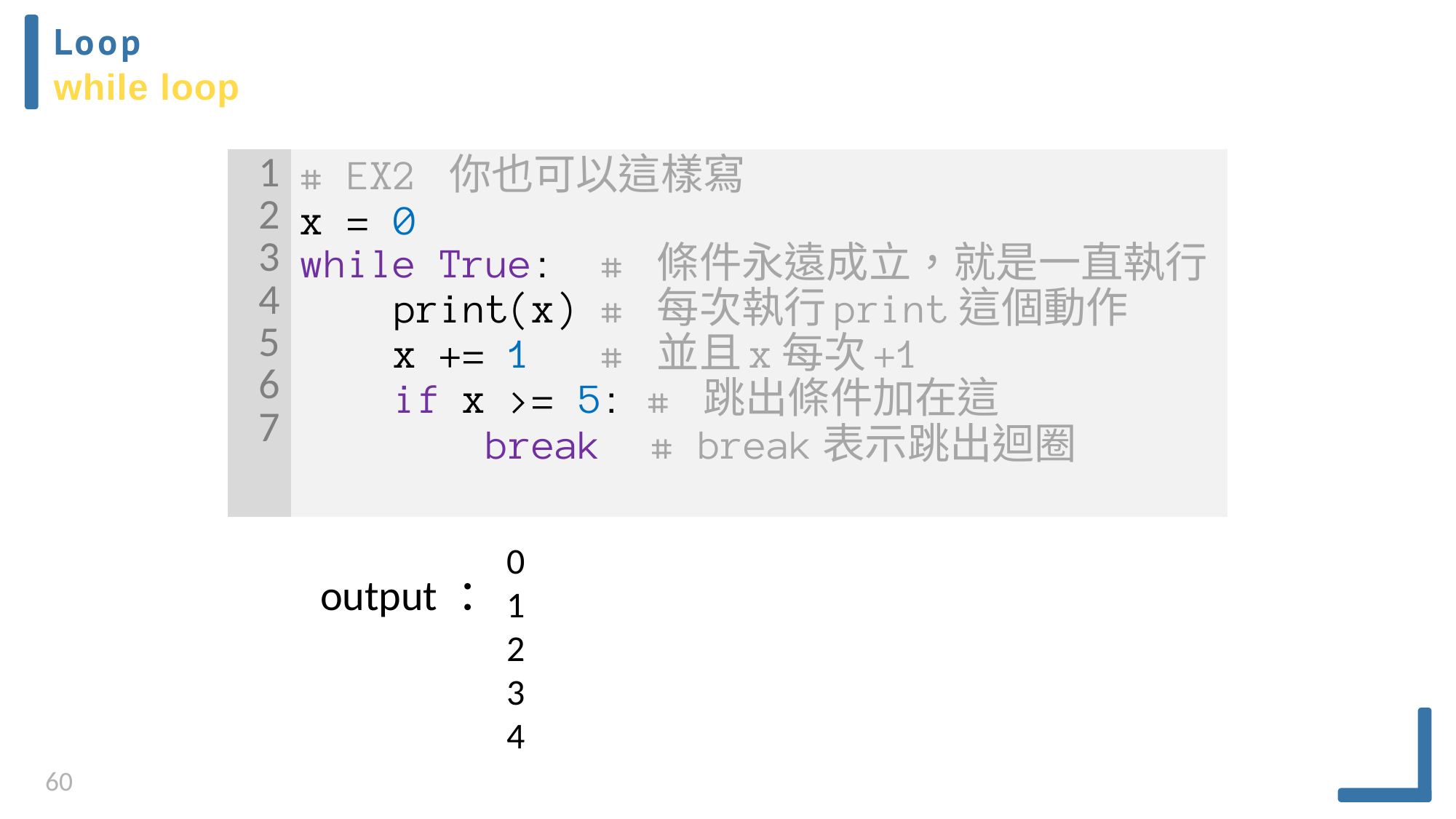

Loop
while loop
| 1 2 3 4 5 6 7 | # EX2 你也可以這樣寫 x = 0 while True: # 條件永遠成立，就是一直執行 print(x) # 每次執行print這個動作 x += 1 # 並且x每次+1 if x >= 5: # 跳出條件加在這 break # break表示跳出迴圈 |
| --- | --- |
01
2
3
4
output ：

60